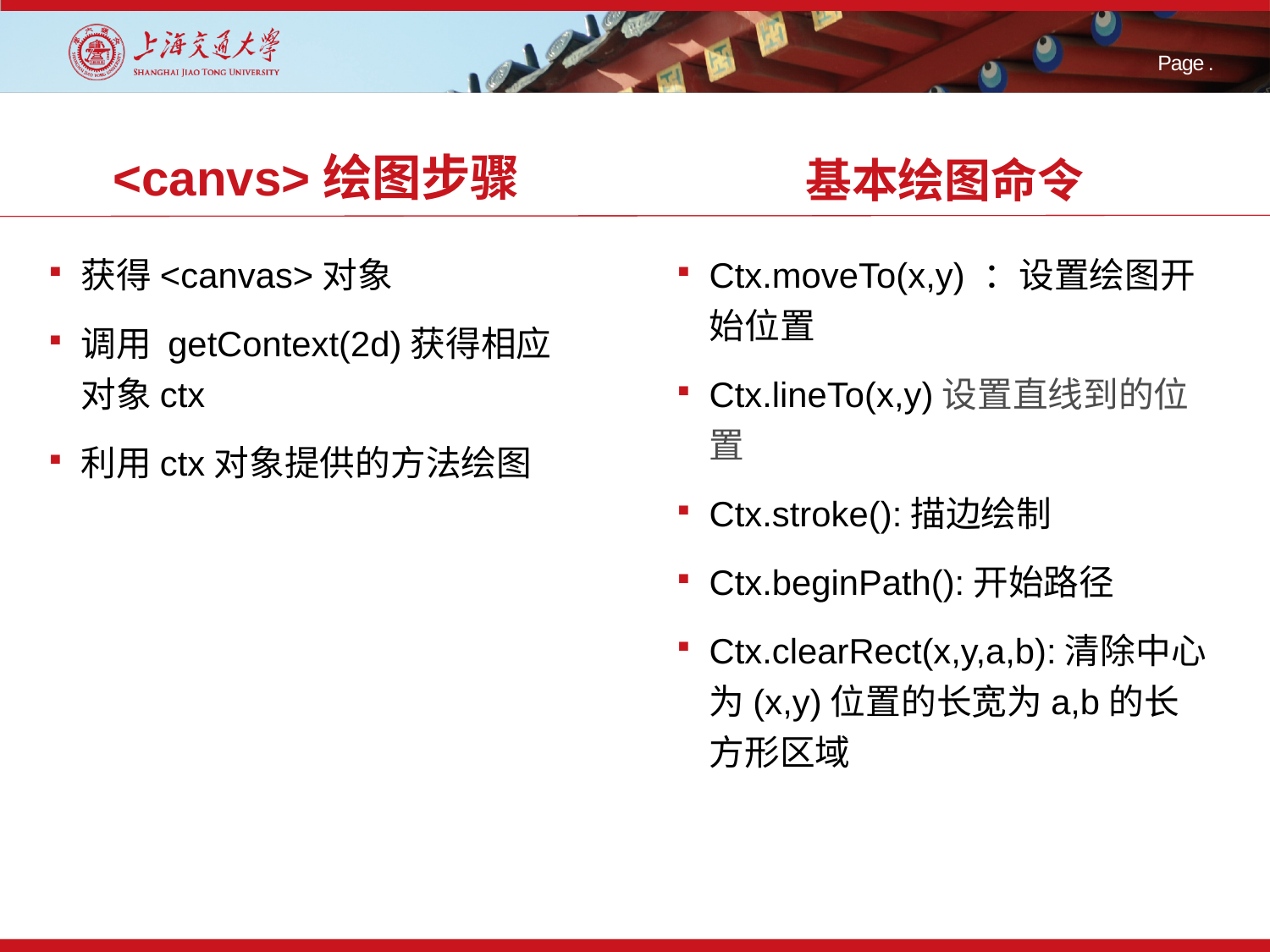

22
基本绘图命令
# <canvs>绘图步骤
获得<canvas>对象
调用 getContext(2d)获得相应对象ctx
利用ctx对象提供的方法绘图
Ctx.moveTo(x,y) ：设置绘图开始位置
Ctx.lineTo(x,y)设置直线到的位置
Ctx.stroke():描边绘制
Ctx.beginPath():开始路径
Ctx.clearRect(x,y,a,b):清除中心为(x,y)位置的长宽为a,b的长方形区域